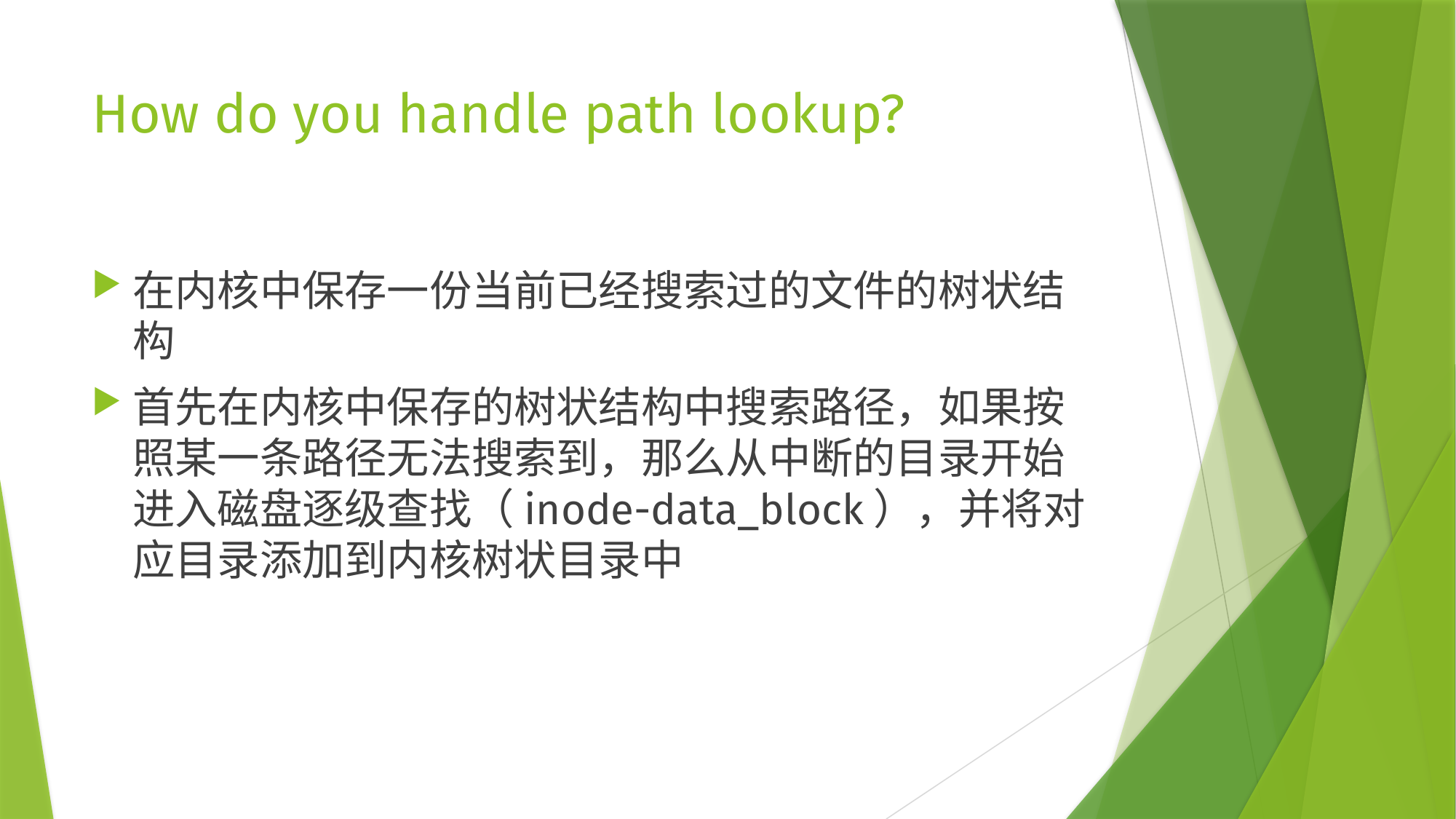

# How do you handle path lookup?

在内核中保存一份当前已经搜索过的文件的树状结构
首先在内核中保存的树状结构中搜索路径，如果按照某一条路径无法搜索到，那么从中断的目录开始进入磁盘逐级查找（inode-data_block），并将对应目录添加到内核树状目录中